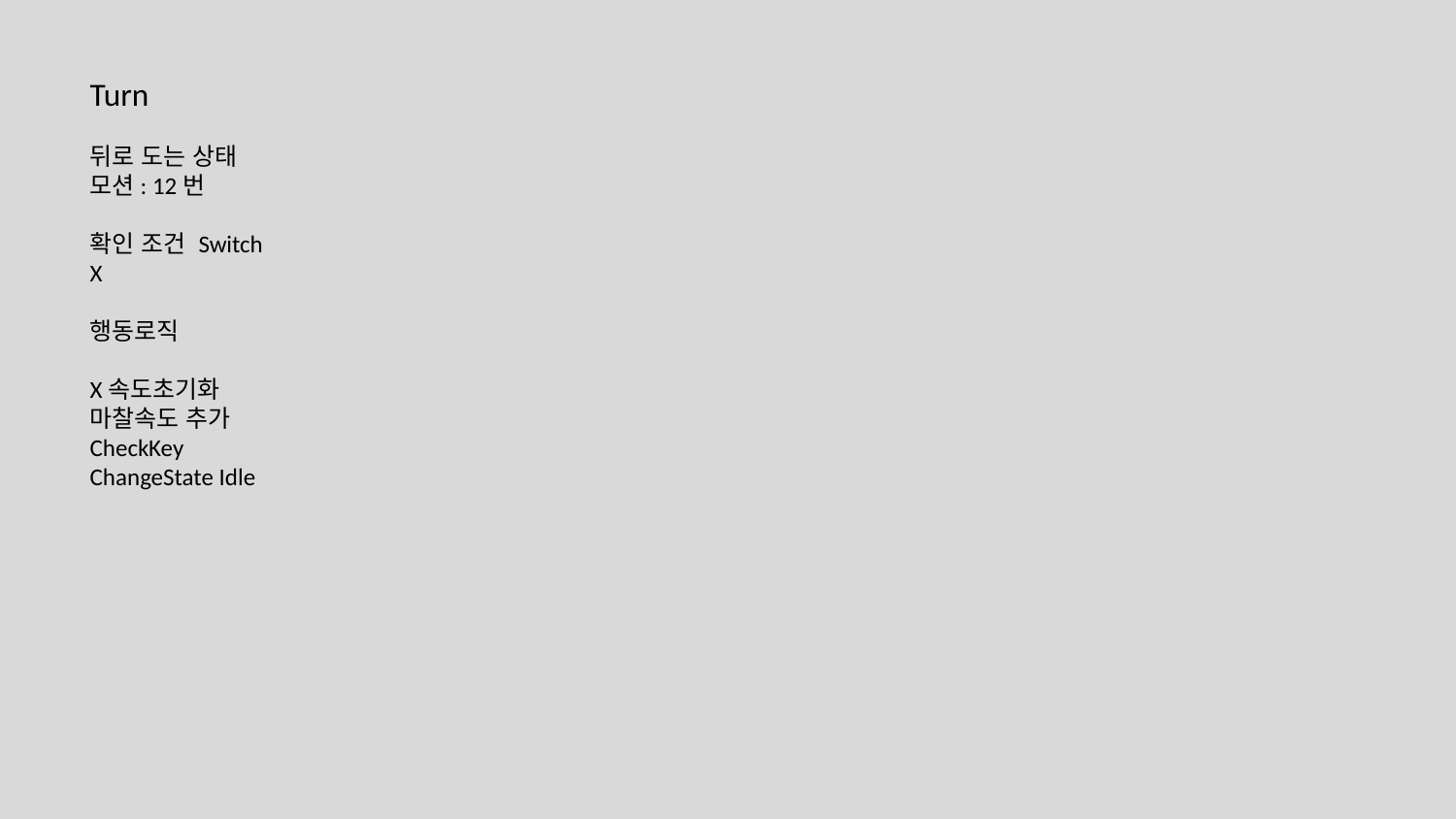

Turn

뒤로 도는 상태
모션: 12번

확인 조건 Switch
X

행동로직

X속도초기화
마찰속도 추가
CheckKey
ChangeState Idle